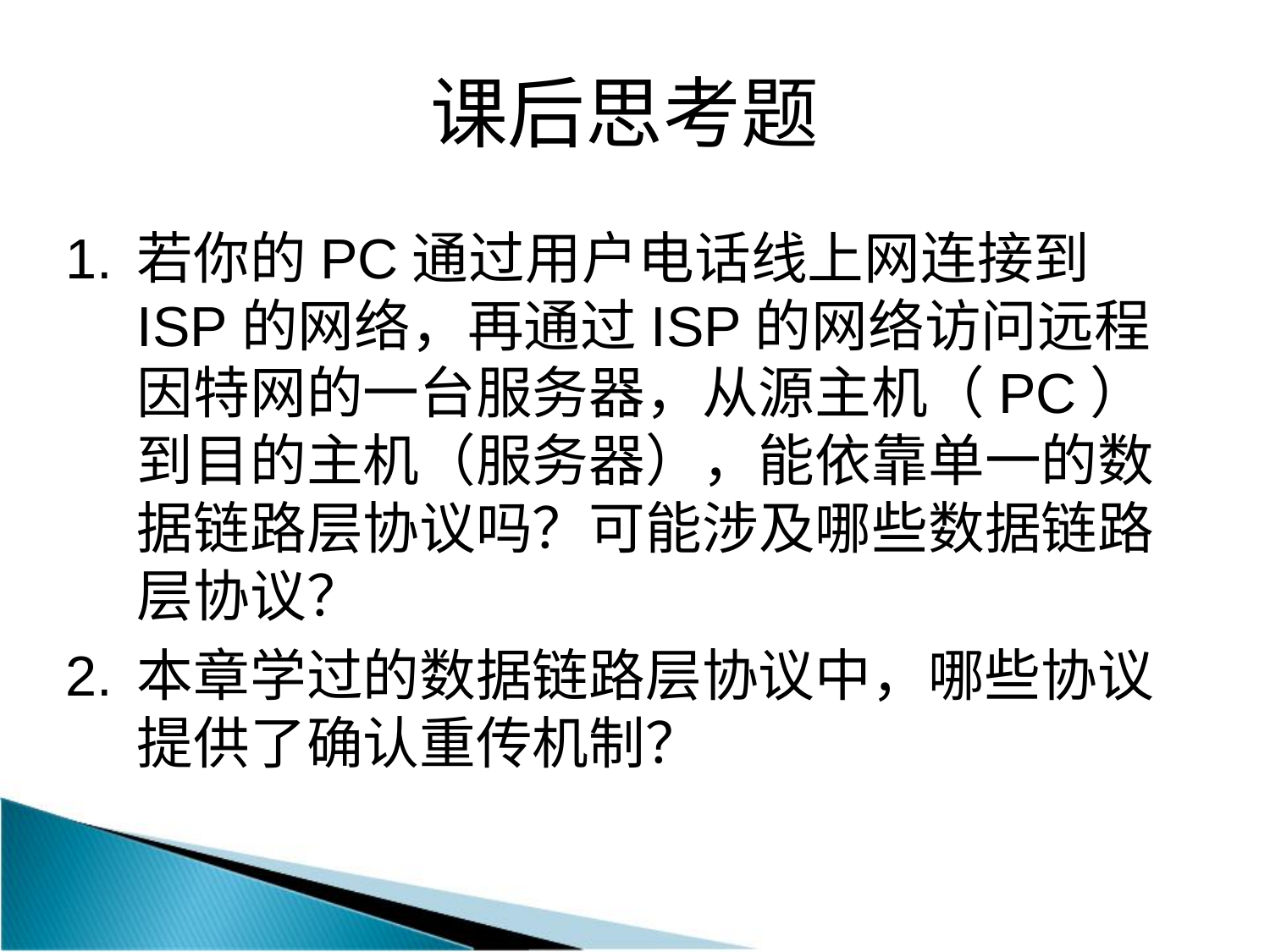

# 课后思考题
若你的PC通过用户电话线上网连接到ISP的网络，再通过ISP的网络访问远程因特网的一台服务器，从源主机（PC）到目的主机（服务器），能依靠单一的数据链路层协议吗？可能涉及哪些数据链路层协议？
本章学过的数据链路层协议中，哪些协议提供了确认重传机制？